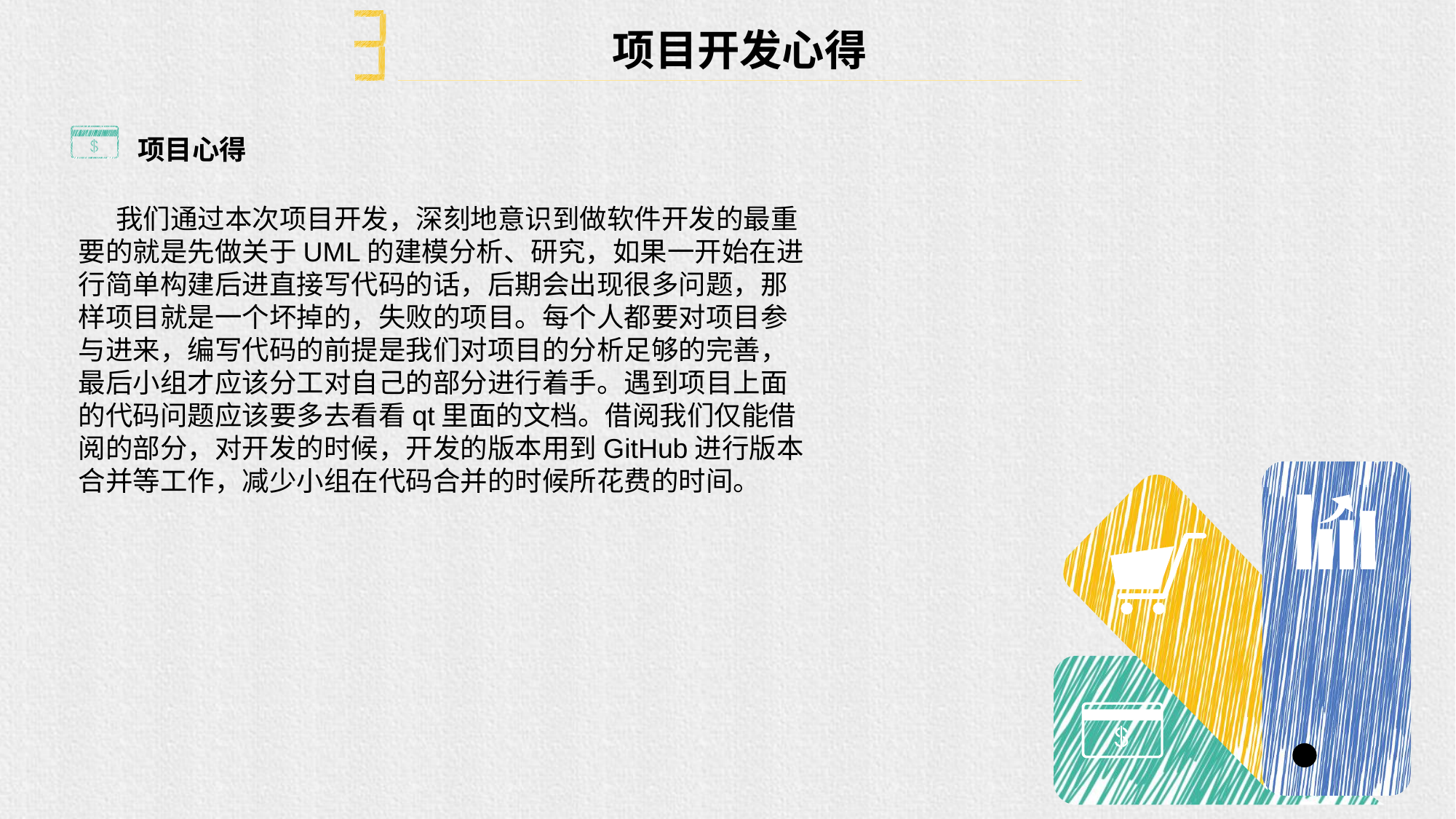

项目开发心得
项目心得

     我们通过本次项目开发，深刻地意识到做软件开发的最重要的就是先做关于UML的建模分析、研究，如果一开始在进行简单构建后进直接写代码的话，后期会出现很多问题，那样项目就是一个坏掉的，失败的项目。每个人都要对项目参与进来，编写代码的前提是我们对项目的分析足够的完善，最后小组才应该分工对自己的部分进行着手。遇到项目上面的代码问题应该要多去看看qt里面的文档。借阅我们仅能借阅的部分，对开发的时候，开发的版本用到GitHub进行版本合并等工作，减少小组在代码合并的时候所花费的时间。